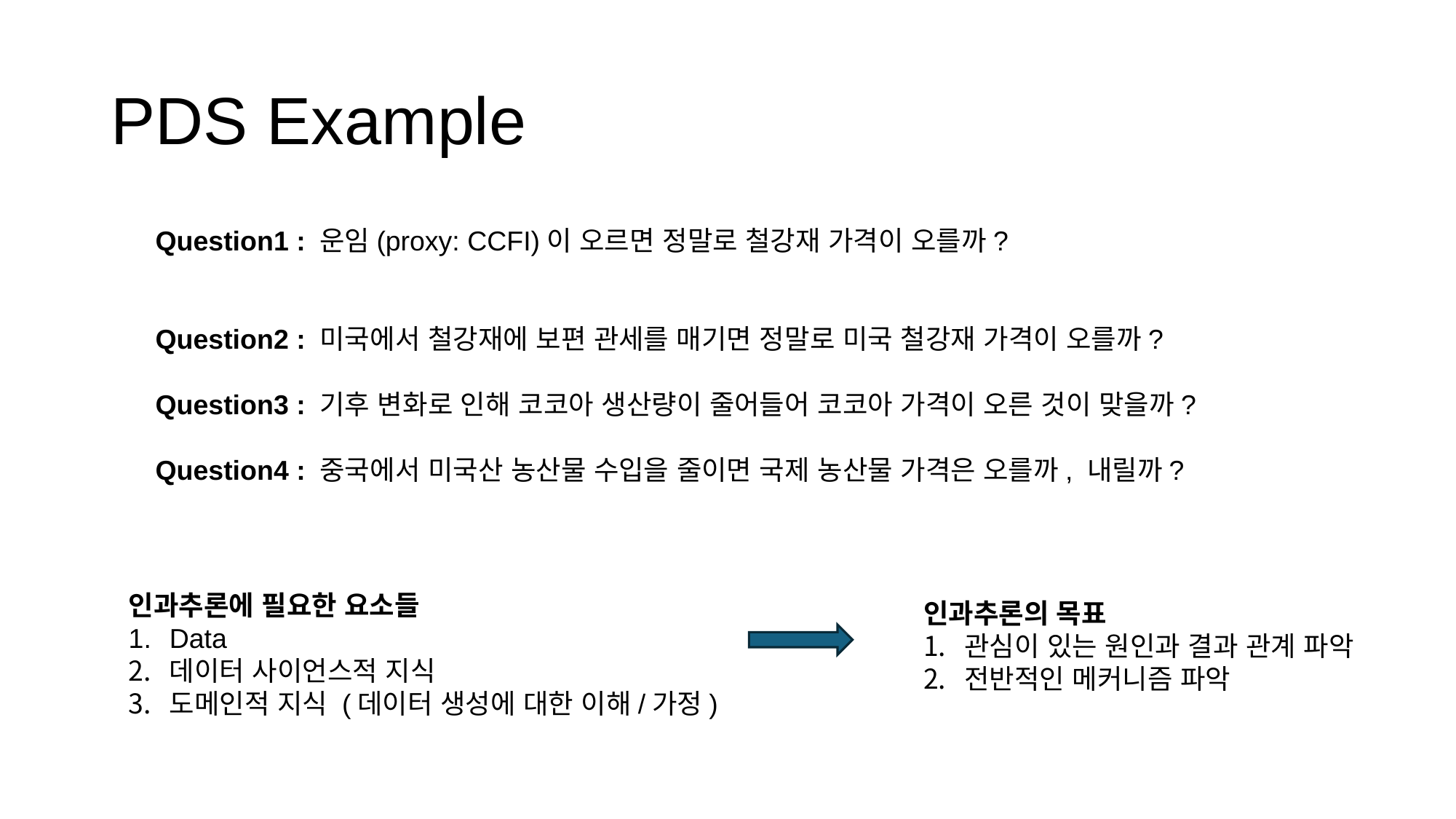

# PDS Example
Question1 : 운임(proxy: CCFI)이 오르면 정말로 철강재 가격이 오를까?

Question2 : 미국에서 철강재에 보편 관세를 매기면 정말로 미국 철강재 가격이 오를까?

Question3 : 기후 변화로 인해 코코아 생산량이 줄어들어 코코아 가격이 오른 것이 맞을까?

Question4 : 중국에서 미국산 농산물 수입을 줄이면 국제 농산물 가격은 오를까, 내릴까?
인과추론에 필요한 요소들
Data
데이터 사이언스적 지식
도메인적 지식 (데이터 생성에 대한 이해/가정)
인과추론의 목표
관심이 있는 원인과 결과 관계 파악
전반적인 메커니즘 파악